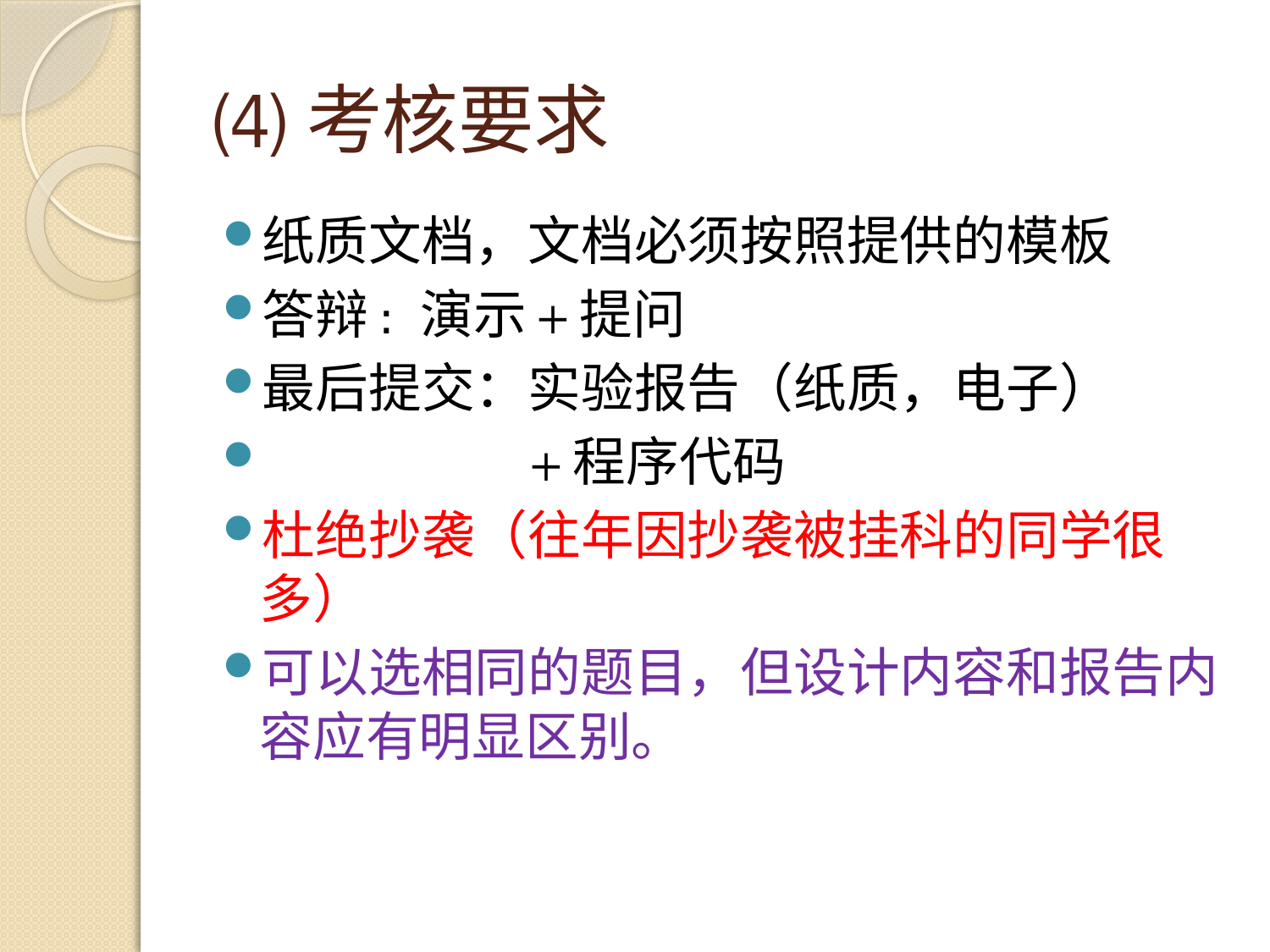

# (4)考核要求
纸质文档，文档必须按照提供的模板
答辩: 演示+提问
最后提交：实验报告（纸质，电子）
                 +程序代码
杜绝抄袭（往年因抄袭被挂科的同学很多）
可以选相同的题目，但设计内容和报告内容应有明显区别。